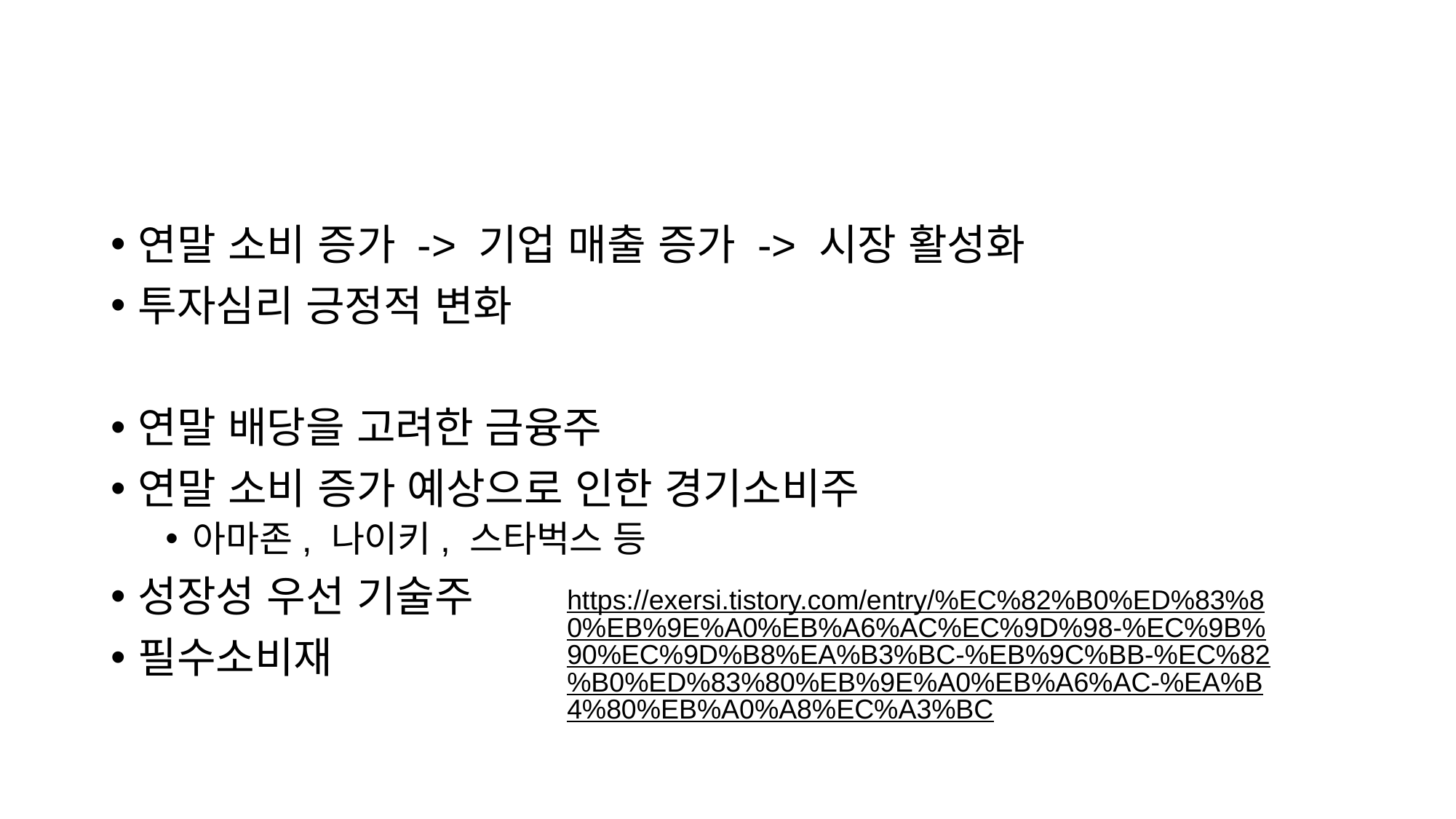

#
연말 소비 증가 -> 기업 매출 증가 -> 시장 활성화
투자심리 긍정적 변화

연말 배당을 고려한 금융주
연말 소비 증가 예상으로 인한 경기소비주
아마존, 나이키, 스타벅스 등
성장성 우선 기술주
필수소비재
https://exersi.tistory.com/entry/%EC%82%B0%ED%83%80%EB%9E%A0%EB%A6%AC%EC%9D%98-%EC%9B%90%EC%9D%B8%EA%B3%BC-%EB%9C%BB-%EC%82%B0%ED%83%80%EB%9E%A0%EB%A6%AC-%EA%B4%80%EB%A0%A8%EC%A3%BC